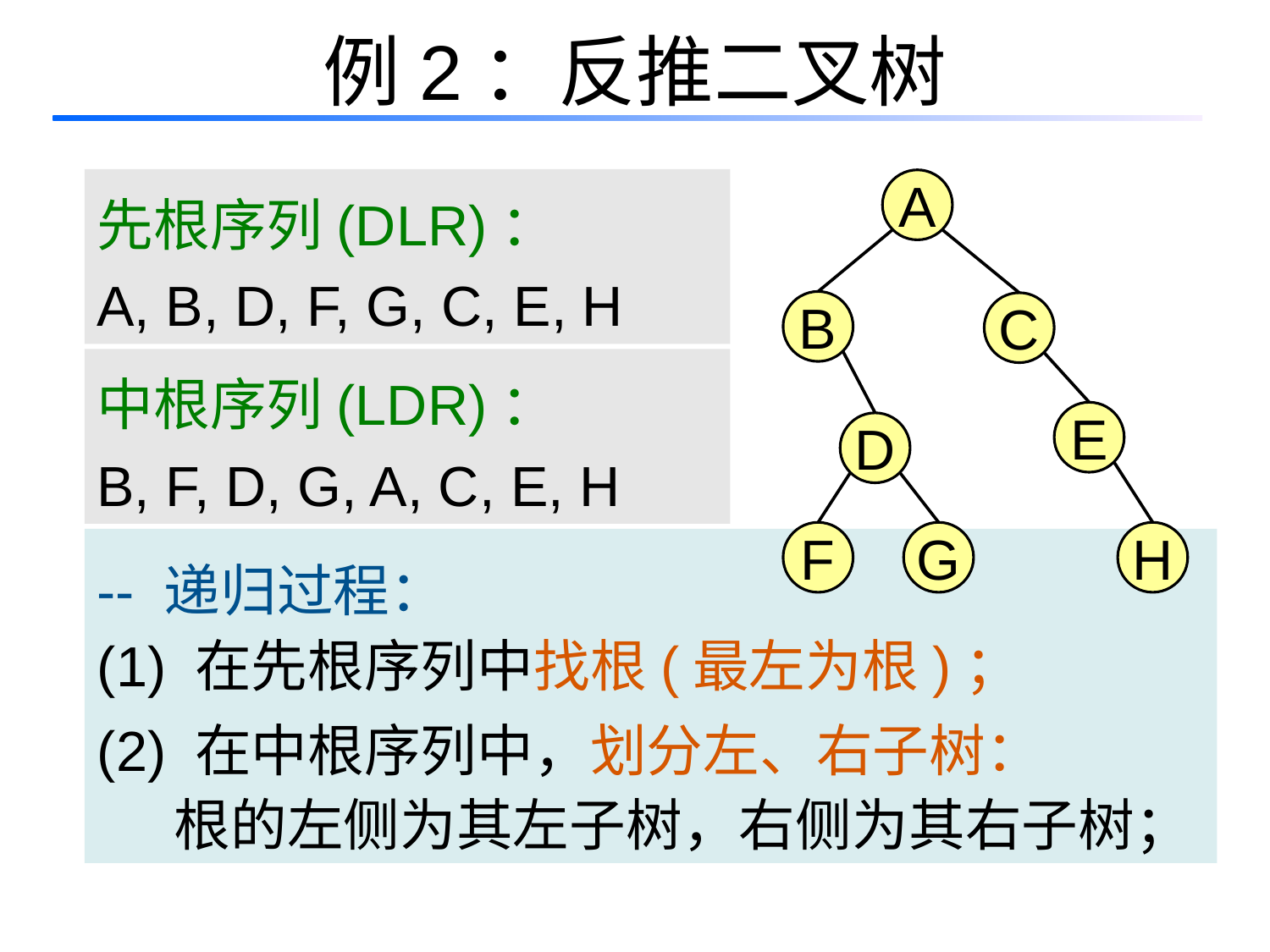

例2：反推二叉树

先根序列(DLR)：
A, B, D, F, G, C, E, H
A
B
C
中根序列(LDR)：
B, F, D, G, A, C, E, H
E
D
F
G
H
-- 递归过程：
 在先根序列中找根(最左为根)；
 在中根序列中，划分左、右子树：
     根的左侧为其左子树，右侧为其右子树；